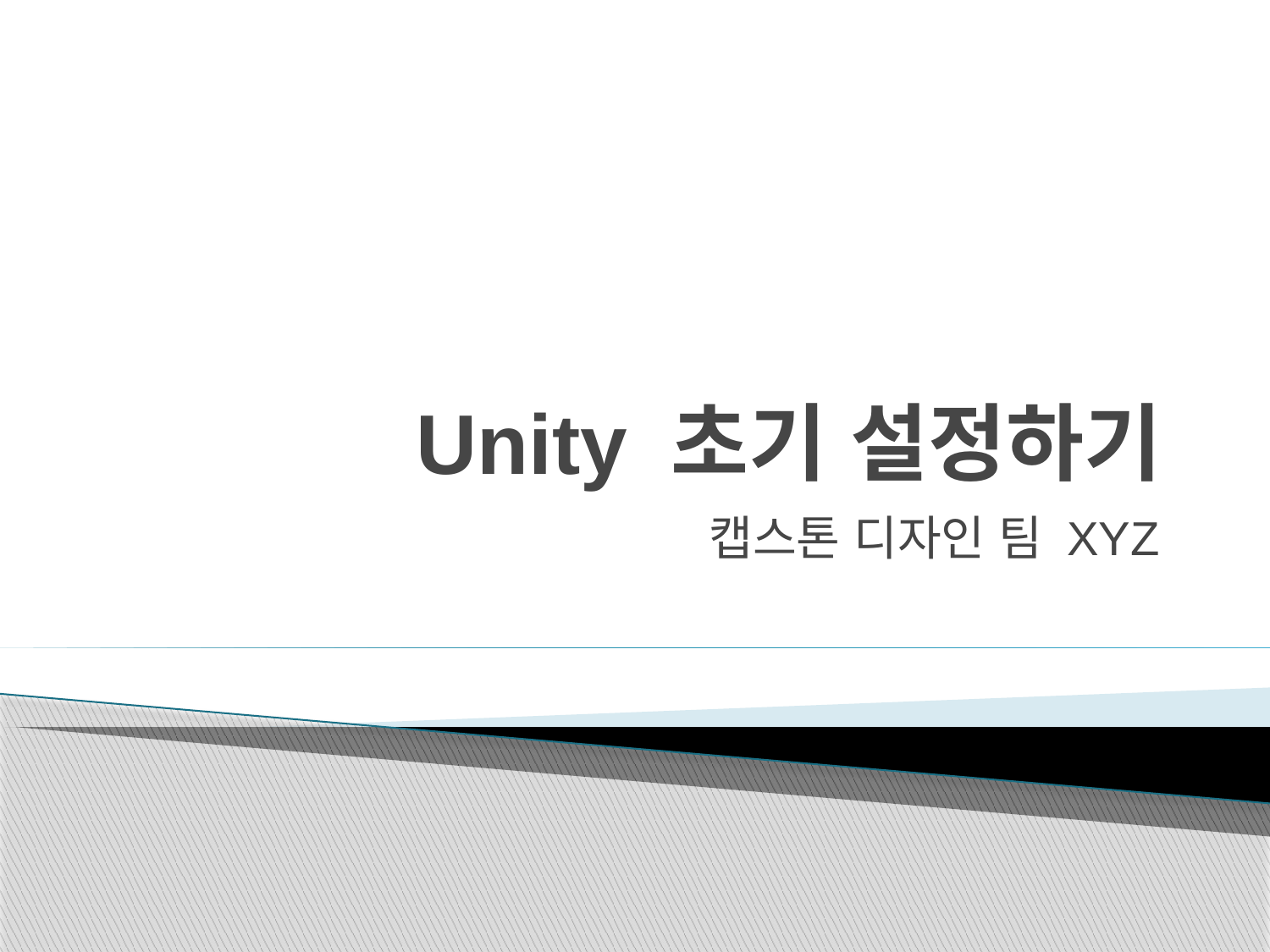

# Unity 초기 설정하기
캡스톤 디자인 팀 XYZ